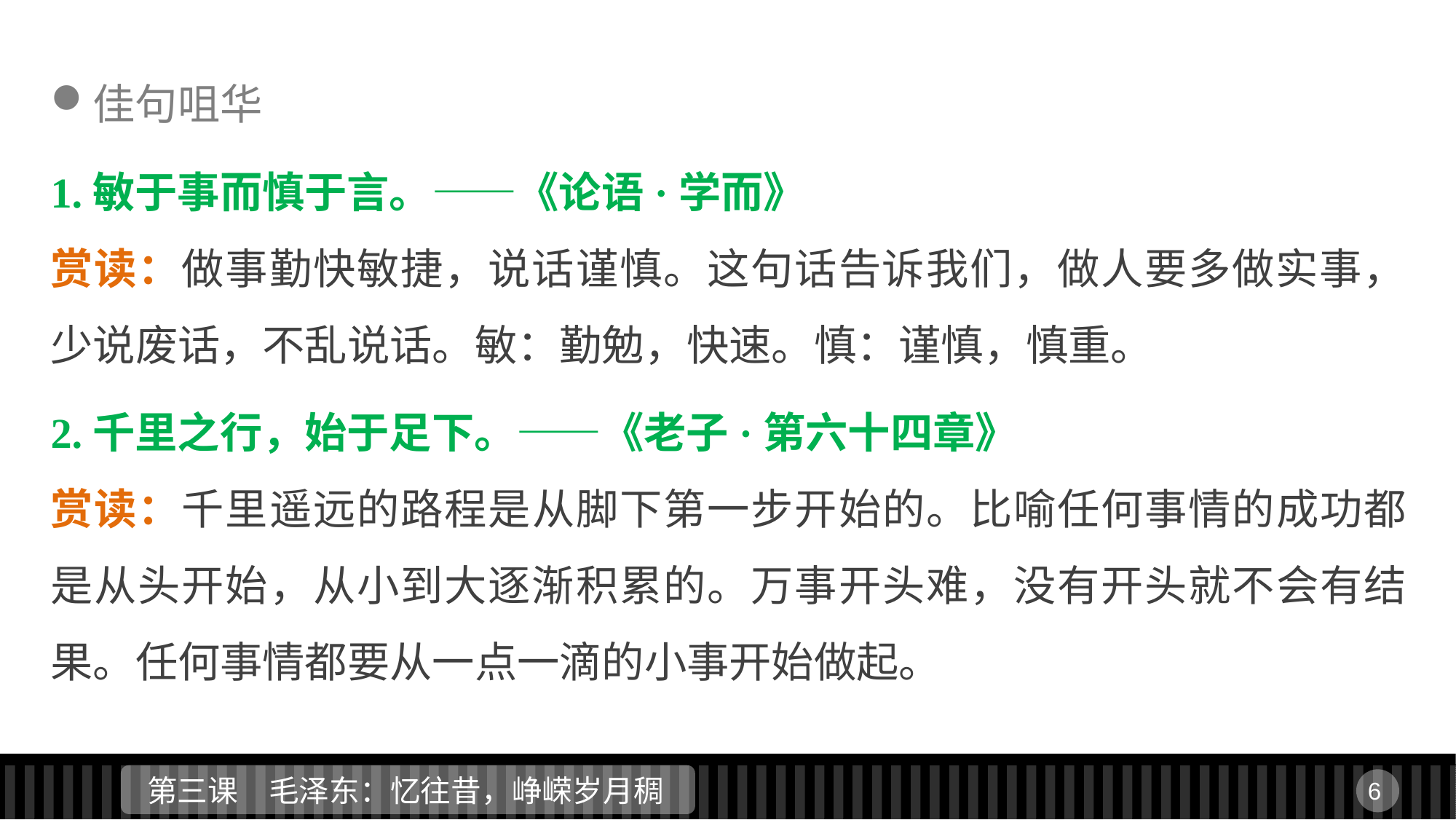

佳句咀华
1.敏于事而慎于言。——《论语·学而》
赏读：做事勤快敏捷，说话谨慎。这句话告诉我们，做人要多做实事，少说废话，不乱说话。敏：勤勉，快速。慎：谨慎，慎重。
2.千里之行，始于足下。——《老子·第六十四章》
赏读：千里遥远的路程是从脚下第一步开始的。比喻任何事情的成功都是从头开始，从小到大逐渐积累的。万事开头难，没有开头就不会有结果。任何事情都要从一点一滴的小事开始做起。